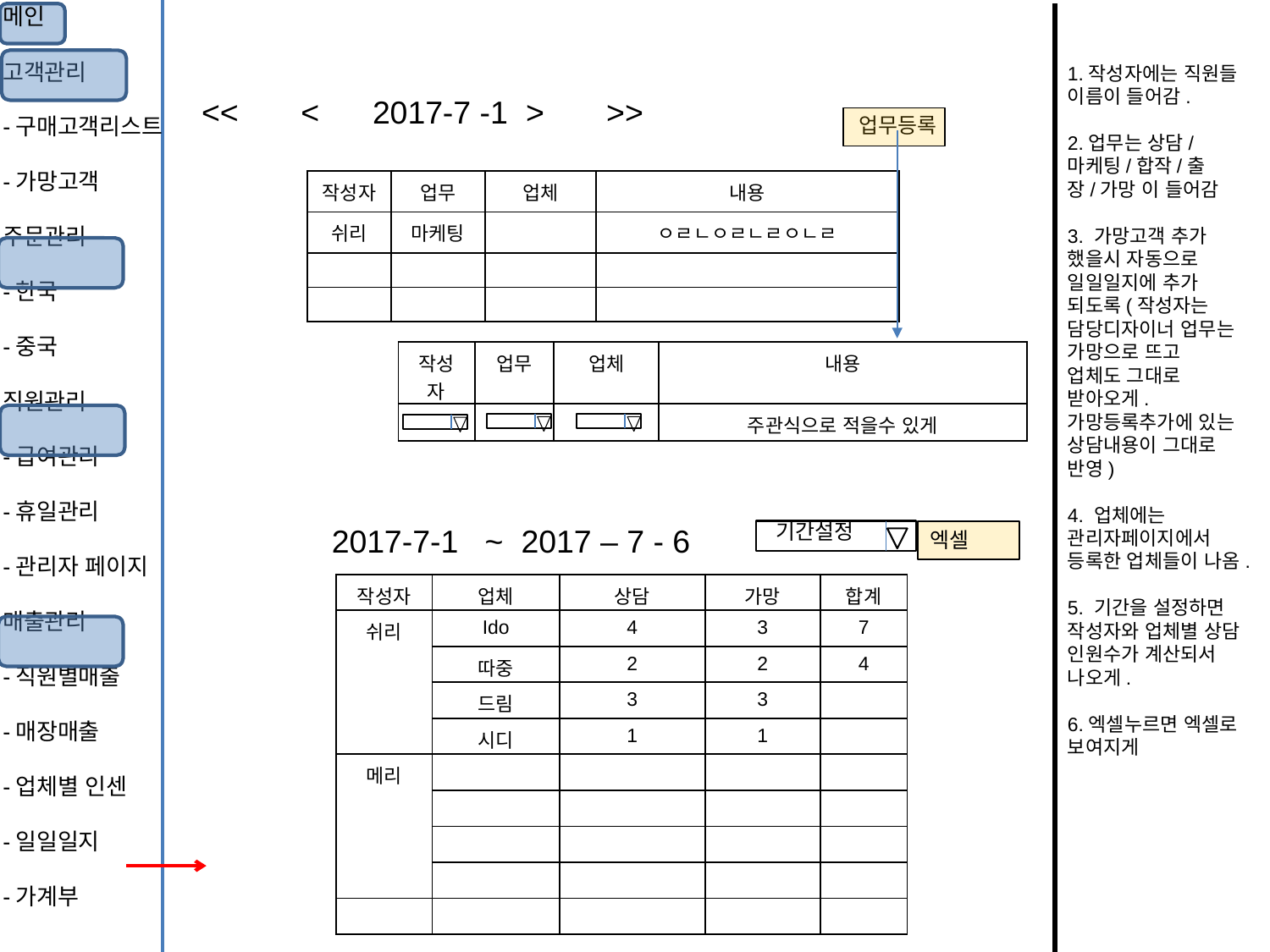

메인

고객관리

-구매고객리스트

-가망고객

주문관리

-한국

-중국

직원관리

-급여관리

-휴일관리

-관리자 페이지

매출관리

-직원별매출

-매장매출

-업체별 인센

-일일일지

-가계부

1.작성자에는 직원들 이름이 들어감.

2.업무는 상담/마케팅/합작/출장/가망 이 들어감

3. 가망고객 추가 했을시 자동으로 일일일지에 추가 되도록(작성자는 담당디자이너 업무는 가망으로 뜨고  업체도 그대로 받아오게.가망등록추가에 있는 상담내용이 그대로 반영)

4. 업체에는 관리자페이지에서 등록한 업체들이 나옴.

5. 기간을 설정하면 작성자와 업체별 상담 인원수가 계산되서 나오게.

6.엑셀누르면 엑셀로 보여지게

   <<       <      2017-7 -1  >       >>
업무등록

| 작성자 | 업무 | 업체 | 내용 |
| --- | --- | --- | --- |
| 쉬리 | 마케팅 |  | ㅇㄹㄴㅇㄹㄴㄹㅇㄴㄹ |
|  |  |  |  |
|  |  |  |  |
| 작성자 | 업무 | 업체 | 내용 |
| --- | --- | --- | --- |
|  |  |  | 주관식으로 적을수 있게 |

기간설정
     2017-7-1   ~  2017 – 7 - 6

엑셀

| 작성자 | 업체 | 상담 | 가망 | 합계 |
| --- | --- | --- | --- | --- |
| 쉬리 | Ido | 4 | 3 | 7 |
|  | 따중 | 2 | 2 | 4 |
|  | 드림 | 3 | 3 |  |
|  | 시디 | 1 | 1 |  |
| 메리 |  |  |  |  |
|  |  |  |  |  |
|  |  |  |  |  |
|  |  |  |  |  |
|  |  |  |  |  |